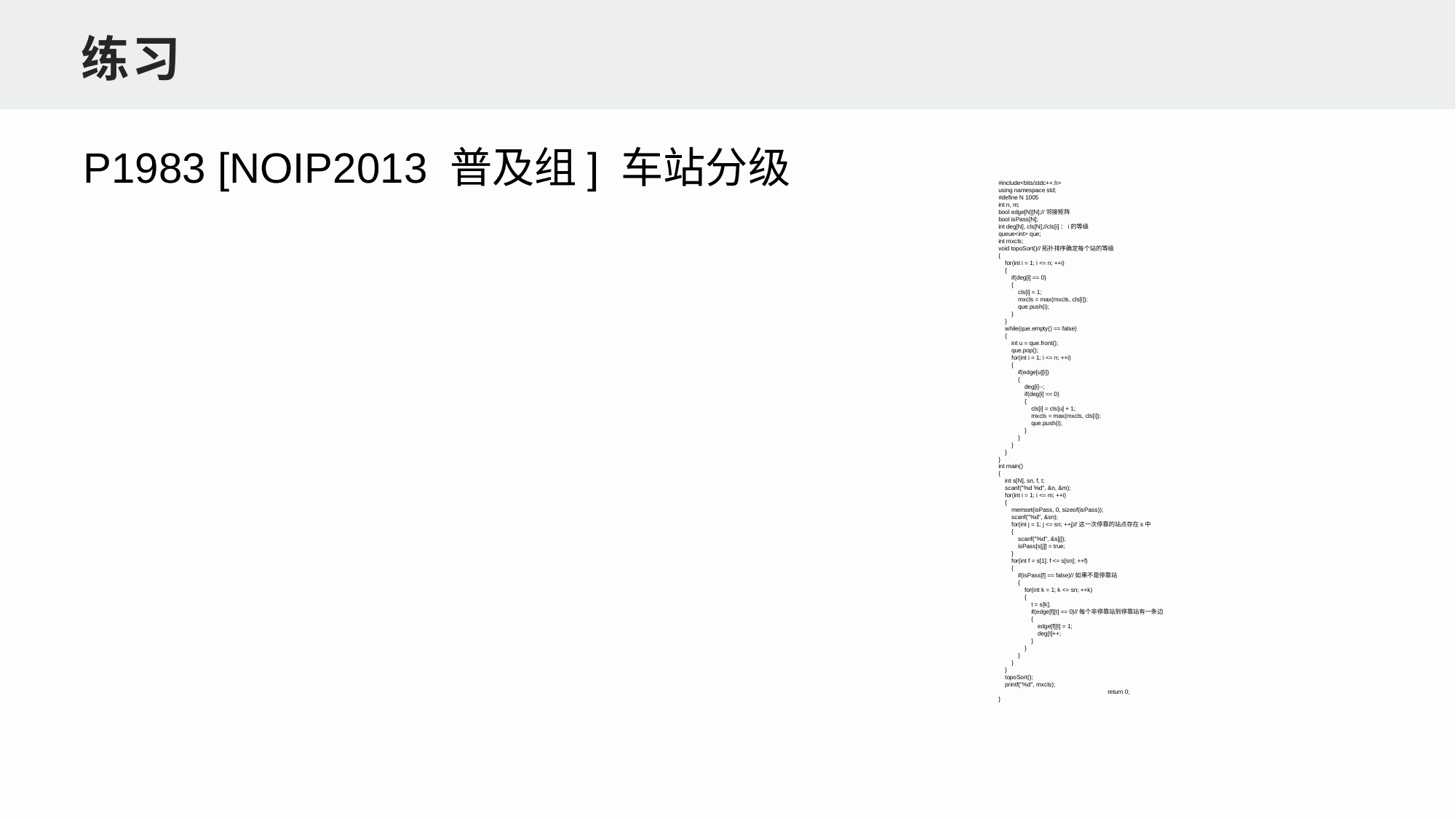

练习
P1983 [NOIP2013 普及组] 车站分级
#include<bits/stdc++.h>
using namespace std;
#define N 1005
int n, m;
bool edge[N][N];//邻接矩阵
bool isPass[N];
int deg[N], cls[N];//cls[i]：i的等级
queue<int> que;
int mxcls;
void topoSort()//拓扑排序确定每个站的等级
{
    for(int i = 1; i <= n; ++i)
    {
        if(deg[i] == 0)
        {
            cls[i] = 1;
            mxcls = max(mxcls, cls[i]);
            que.push(i);
        }
    }
    while(que.empty() == false)
    {
        int u = que.front();
        que.pop();
        for(int i = 1; i <= n; ++i)
        {
            if(edge[u][i])
            {
                deg[i]--;
                if(deg[i] == 0)
                {
                    cls[i] = cls[u] + 1;
                    mxcls = max(mxcls, cls[i]);
                    que.push(i);
                }
            }
        }
    }
}
int main()
{
    int s[N], sn, f, t;
    scanf("%d %d", &n, &m);
    for(int i = 1; i <= m; ++i)
    {
        memset(isPass, 0, sizeof(isPass));
        scanf("%d", &sn);
        for(int j = 1; j <= sn; ++j)//这一次停靠的站点存在s中
        {
            scanf("%d", &s[j]);
            isPass[s[j]] = true;
        }
        for(int f = s[1]; f <= s[sn]; ++f)
        {
            if(isPass[f] == false)//如果不是停靠站
            {
                for(int k = 1; k <= sn; ++k)
                {
                    t = s[k];
                    if(edge[f][t] == 0)//每个非停靠站到停靠站有一条边
                    {
                        edge[f][t] = 1;
                        deg[t]++;
                    }
                }
            }
        }
    }
    topoSort();
    printf("%d", mxcls);
	return 0;
}
13